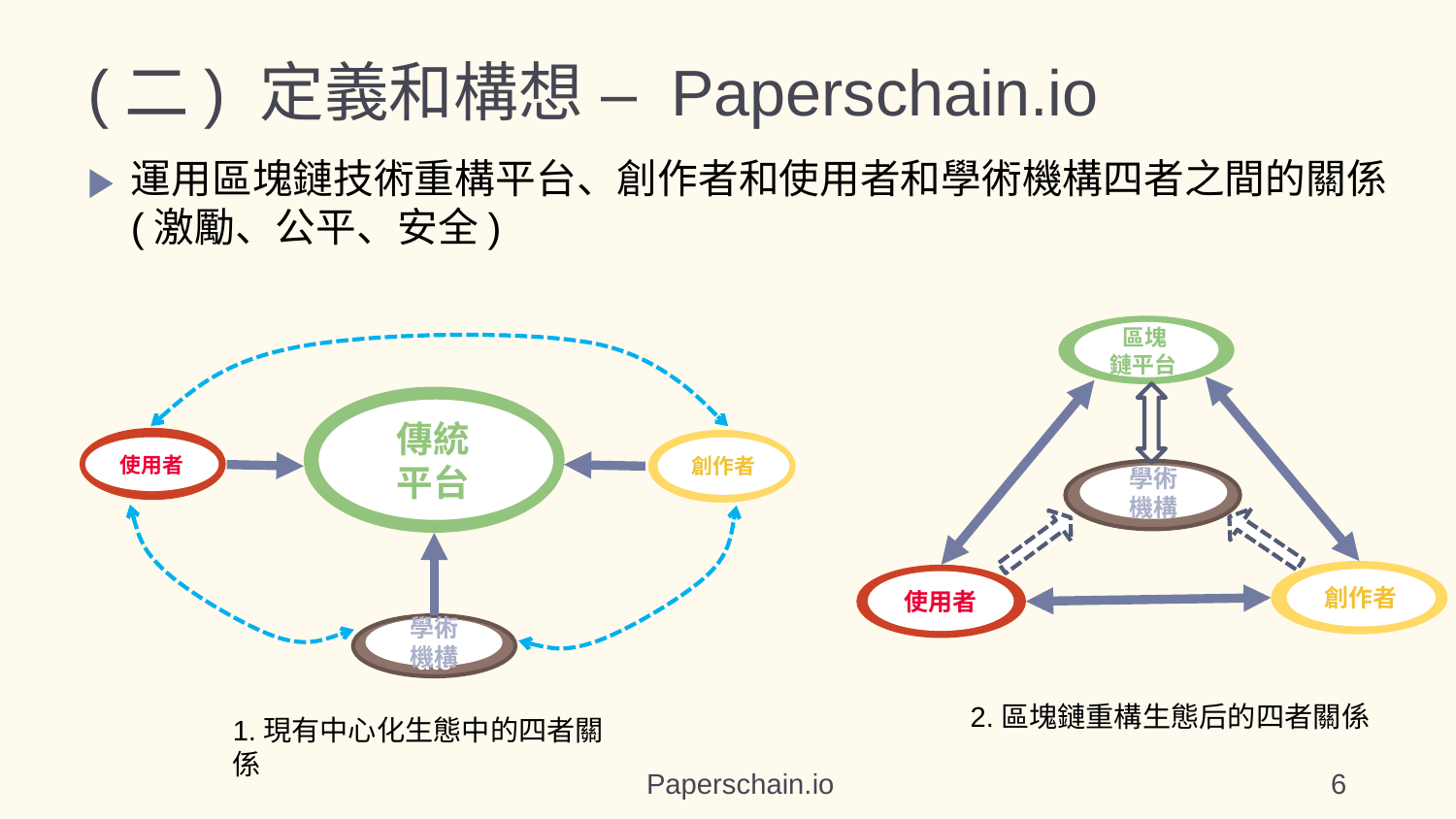

# (二) 定義和構想 – Paperschain.io
運用區塊鏈技術重構平台、創作者和使用者和學術機構四者之間的關係 (激勵、公平、安全)

 區塊鏈平台

Distribute
  傳統
  平台

Distribute
Distribute
使用者
創作者
Distribute
學術
機構

Distribute

Distribute
創作者

使用者
Distribute
學術
機構
2.區塊鏈重構生態后的四者關係
1.現有中心化生態中的四者關係
Paperschain.io
6